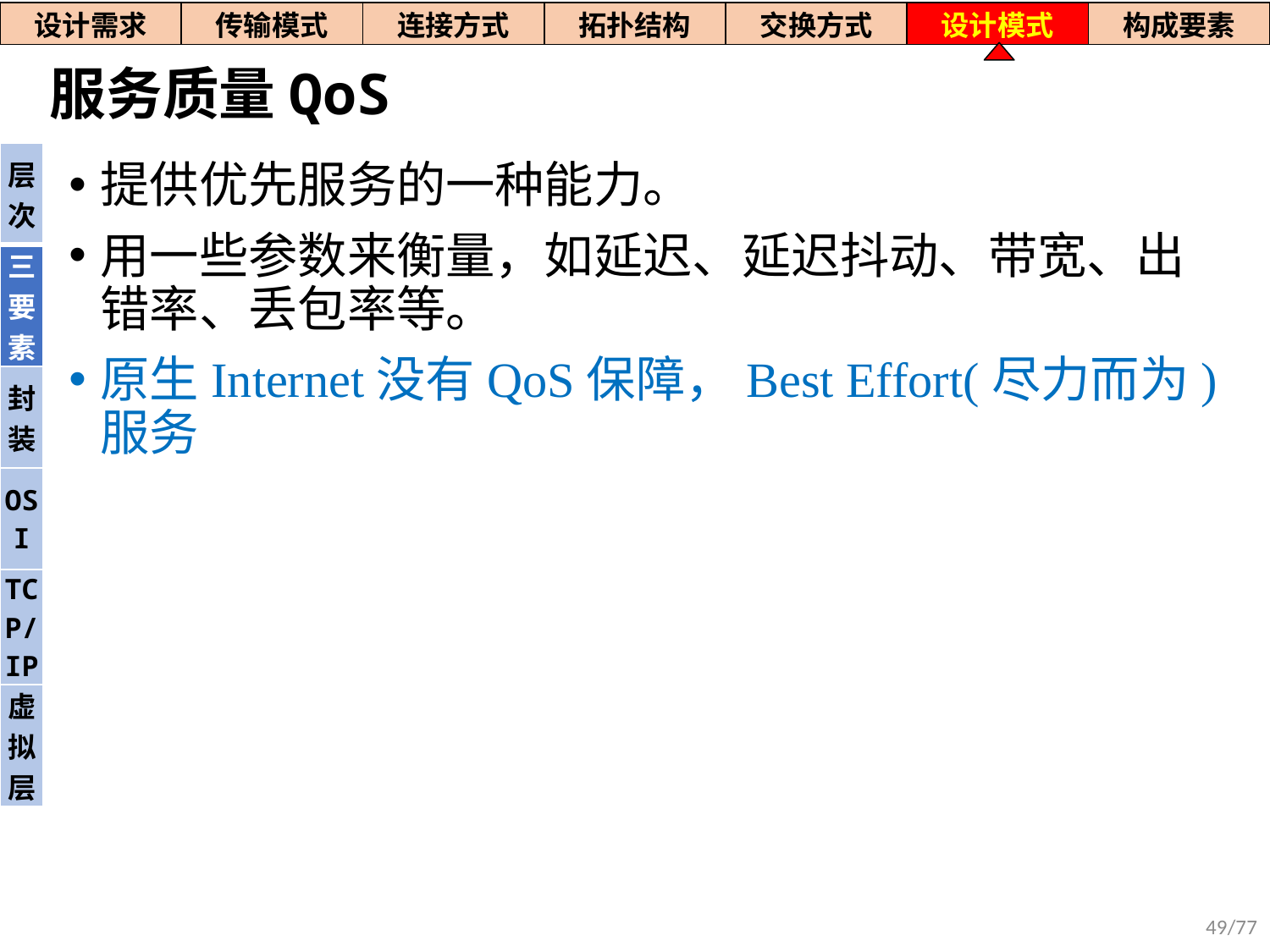

| 设计需求 | 传输模式 | 连接方式 | 拓扑结构 | 交换方式 | 设计模式 | 构成要素 |
| --- | --- | --- | --- | --- | --- | --- |

# 服务质量QoS
| 层次 |
| --- |
| 三要素 |
| 封装 |
| OSI |
| TCP/IP |
| 虚拟层 |
提供优先服务的一种能力。
用一些参数来衡量，如延迟、延迟抖动、带宽、出错率、丢包率等。
原生Internet没有QoS保障，Best Effort(尽力而为)服务
49/77